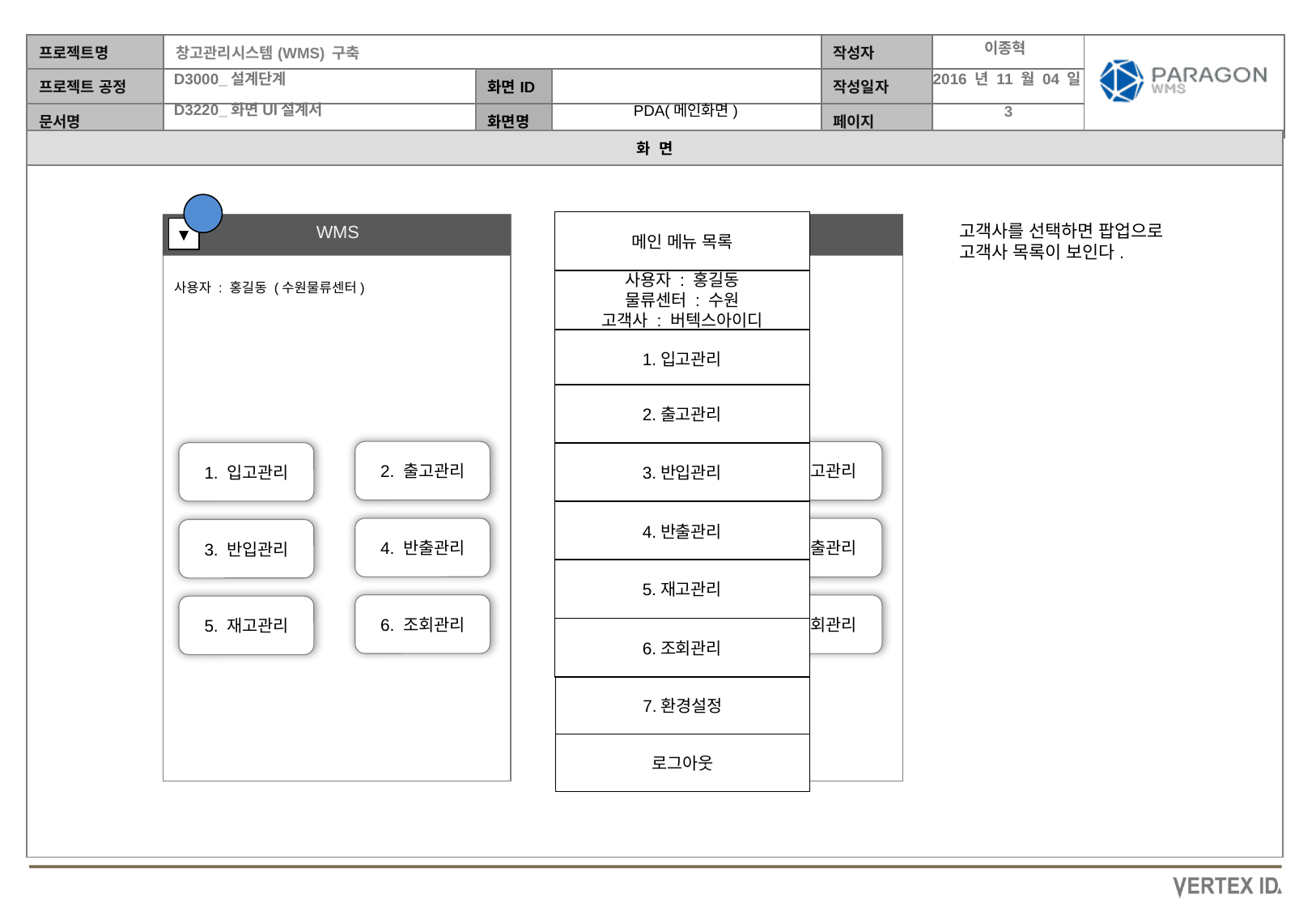

이종혁
2016 년 11 월 04 일
PDA(메인화면)

메인 메뉴 목록
▼
고객사를 선택하면 팝업으로
고객사 목록이 보인다.

WMS
WMS
▼
사용자 : 홍길동 (수원물류센터)
사용자 : 홍길동
물류센터 : 수원
고객사 : 버텍스아이디
사용자 : 홍길동 (수원물류센터)
고객사
작업일자
1.입고관리
2.출고관리
1. 입고관리
2. 출고관리
2. 출고관리
1. 입고관리
3.반입관리
3. 반입관리
4.반출관리
4. 반출관리
4. 반출관리
3. 반입관리
5. 재고관리
5.재고관리
6. 조회관리
5. 조회관리
5. 재고관리
6.조회관리
7.환경설정
로그아웃